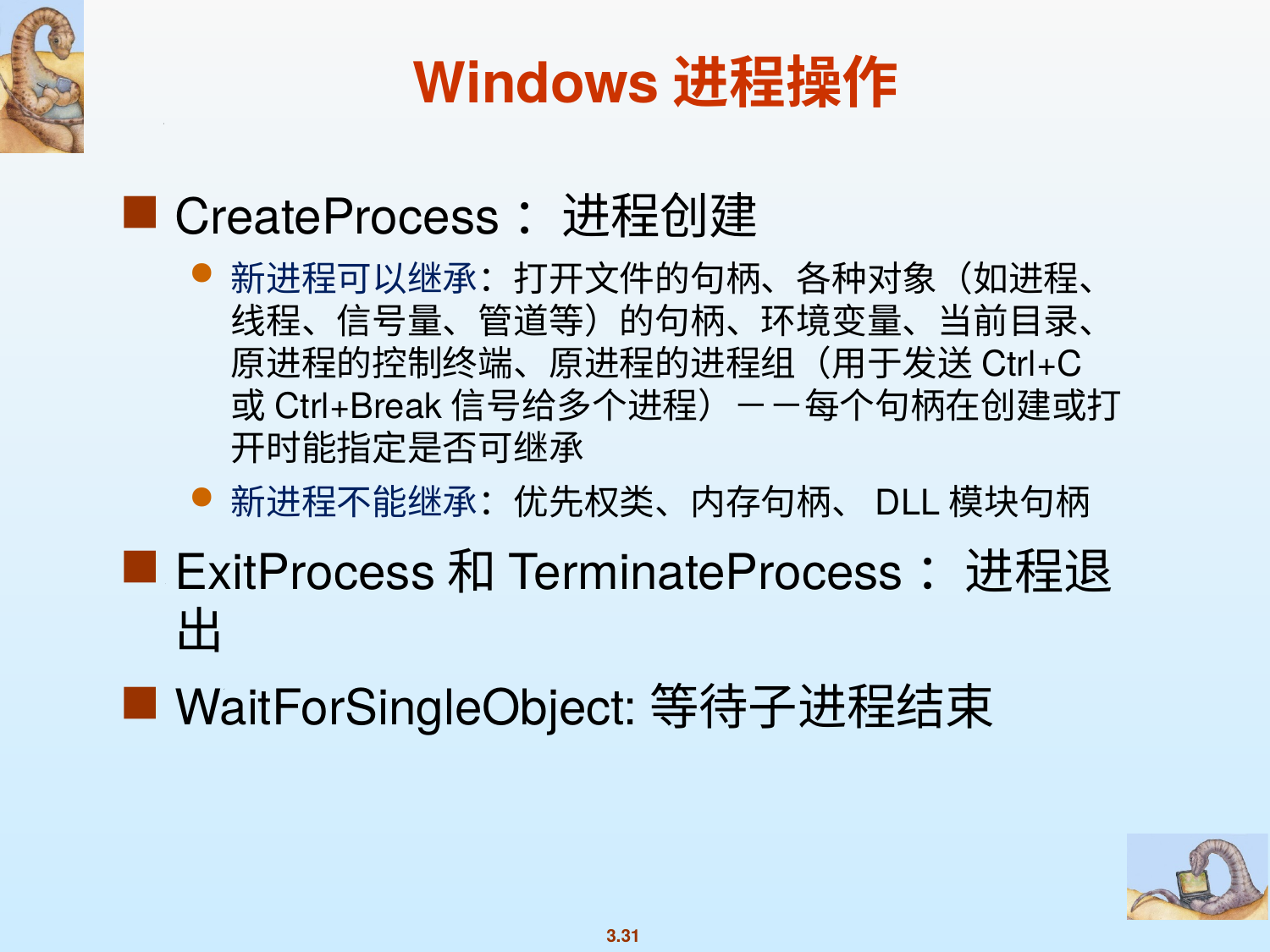

CreateProcess：进程创建
新进程可以继承：打开文件的句柄、各种对象（如进程、线程、信号量、管道等）的句柄、环境变量、当前目录、原进程的控制终端、原进程的进程组（用于发送Ctrl+C或Ctrl+Break信号给多个进程）－－每个句柄在创建或打开时能指定是否可继承
新进程不能继承：优先权类、内存句柄、DLL模块句柄
ExitProcess和TerminateProcess：进程退出
WaitForSingleObject:等待子进程结束

Windows进程操作